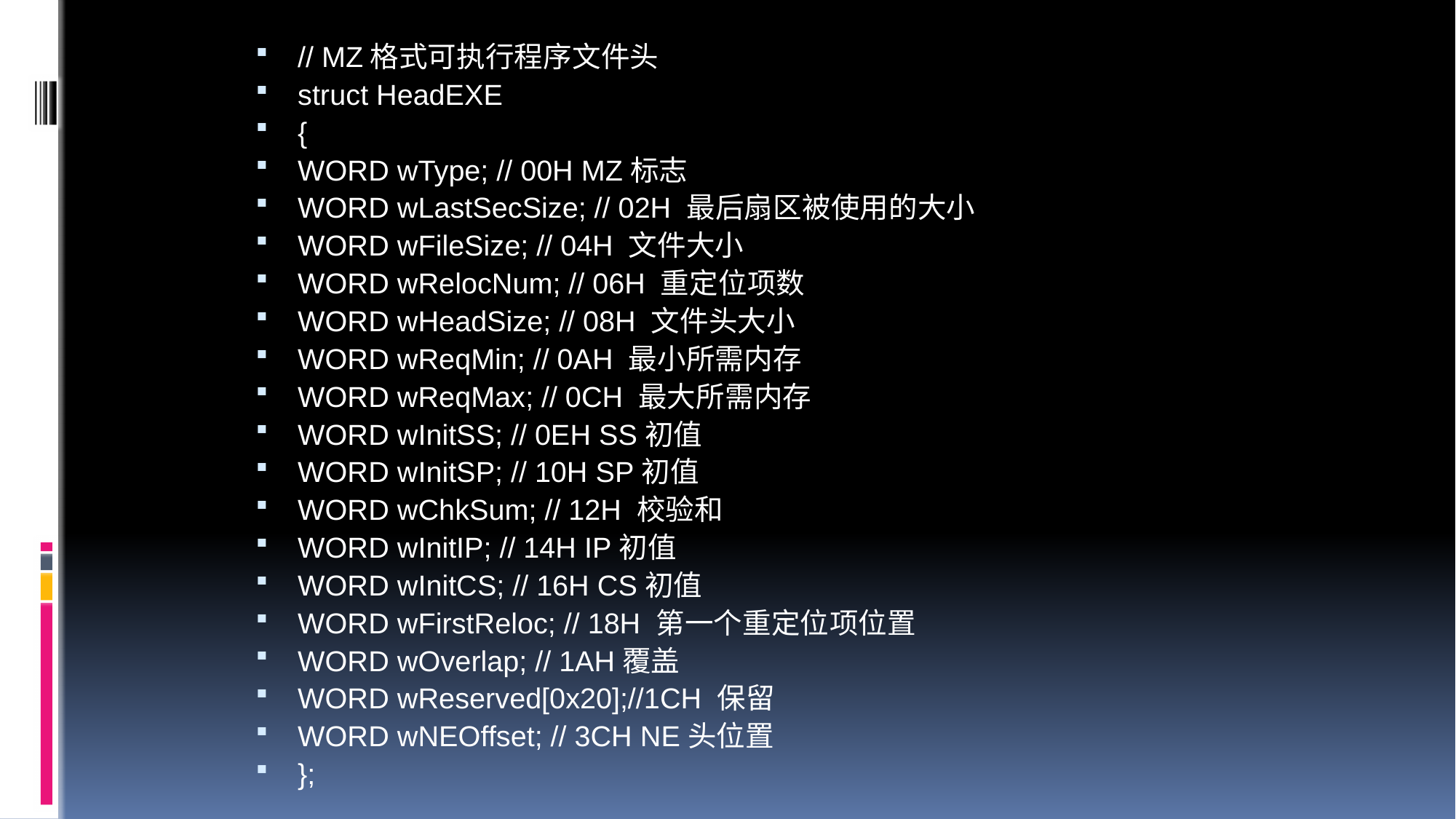

// MZ格式可执行程序文件头
struct HeadEXE
{
WORD wType; // 00H MZ标志
WORD wLastSecSize; // 02H 最后扇区被使用的大小
WORD wFileSize; // 04H 文件大小
WORD wRelocNum; // 06H 重定位项数
WORD wHeadSize; // 08H 文件头大小
WORD wReqMin; // 0AH 最小所需内存
WORD wReqMax; // 0CH 最大所需内存
WORD wInitSS; // 0EH SS初值
WORD wInitSP; // 10H SP初值
WORD wChkSum; // 12H 校验和
WORD wInitIP; // 14H IP初值
WORD wInitCS; // 16H CS初值
WORD wFirstReloc; // 18H 第一个重定位项位置
WORD wOverlap; // 1AH覆盖
WORD wReserved[0x20];//1CH 保留
WORD wNEOffset; // 3CH NE头位置
};